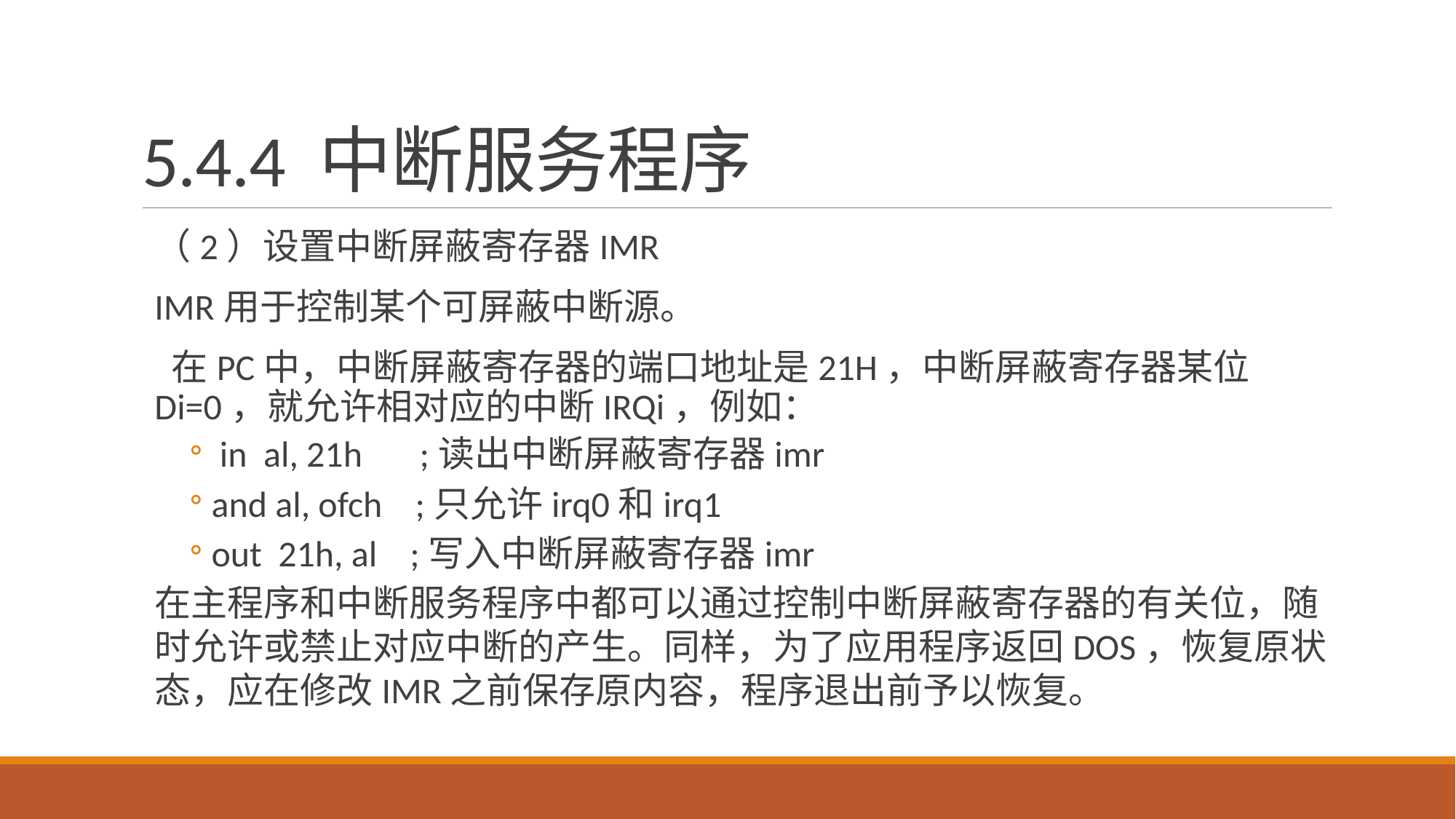

# 5.4.4 中断服务程序
（2）设置中断屏蔽寄存器IMR
IMR用于控制某个可屏蔽中断源。
 在PC中，中断屏蔽寄存器的端口地址是21H，中断屏蔽寄存器某位Di=0，就允许相对应的中断IRQi，例如：
 in  al, 21h       ;读出中断屏蔽寄存器imr
and al, ofch    ;只允许irq0和irq1
out  21h, al    ;写入中断屏蔽寄存器imr
在主程序和中断服务程序中都可以通过控制中断屏蔽寄存器的有关位，随时允许或禁止对应中断的产生。同样，为了应用程序返回DOS，恢复原状态，应在修改IMR之前保存原内容，程序退出前予以恢复。